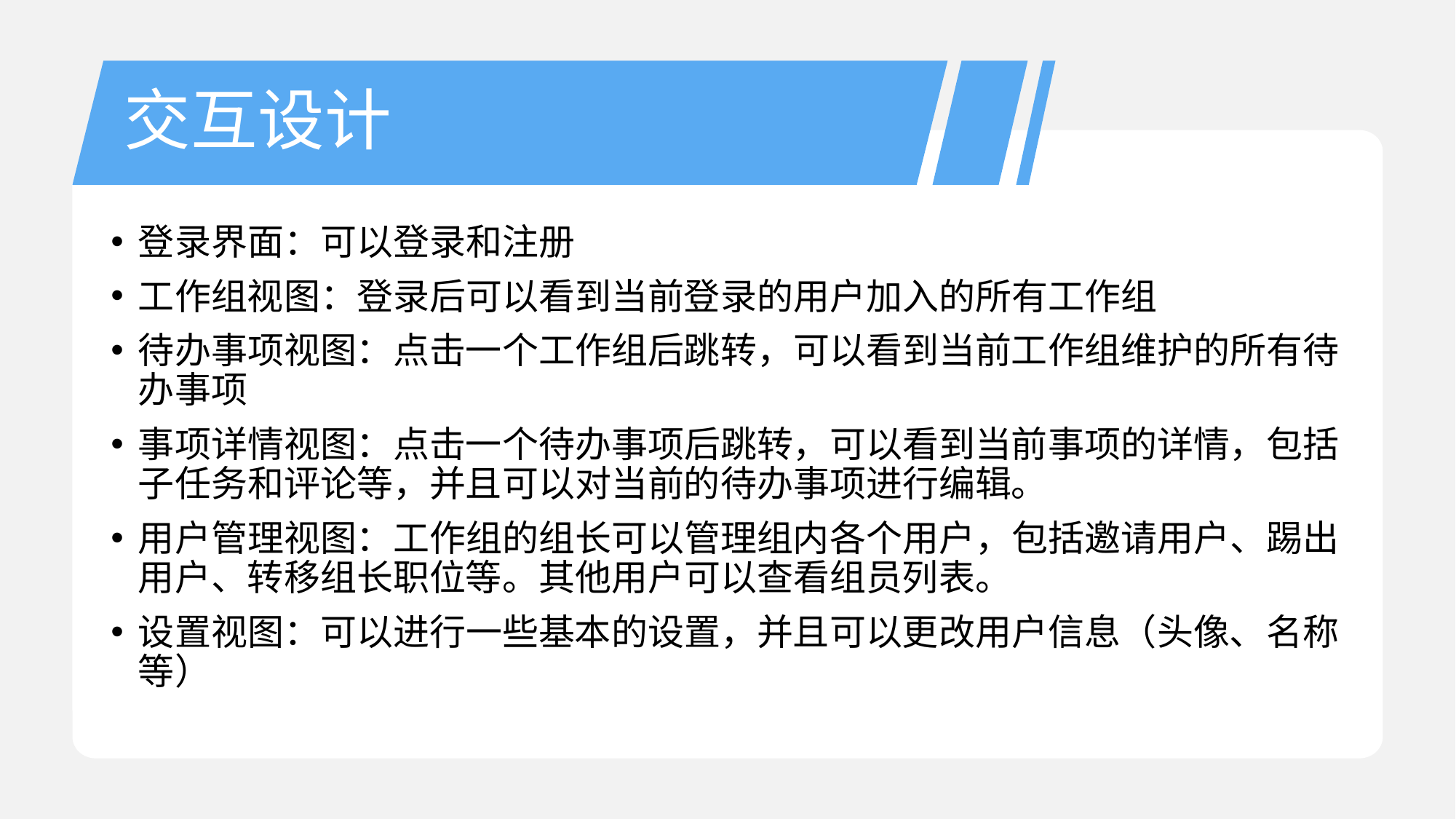

# 交互设计
登录界面：可以登录和注册
工作组视图：登录后可以看到当前登录的用户加入的所有工作组
待办事项视图：点击一个工作组后跳转，可以看到当前工作组维护的所有待办事项
事项详情视图：点击一个待办事项后跳转，可以看到当前事项的详情，包括子任务和评论等，并且可以对当前的待办事项进行编辑。
用户管理视图：工作组的组长可以管理组内各个用户，包括邀请用户、踢出用户、转移组长职位等。其他用户可以查看组员列表。
设置视图：可以进行一些基本的设置，并且可以更改用户信息（头像、名称等）